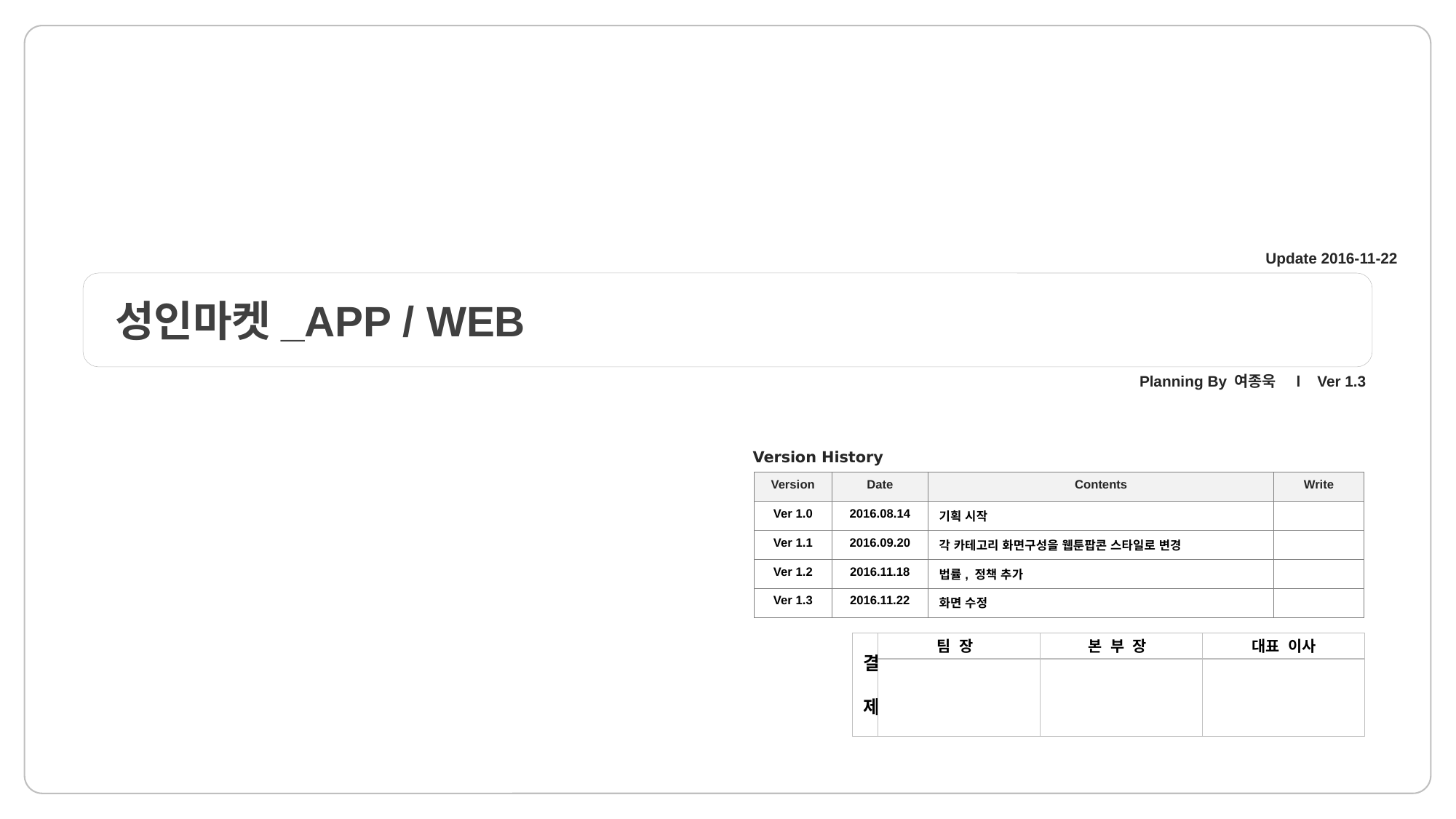

Update 2016-11-22

성인마켓_APP / WEB
Planning By 여종욱    l    Ver 1.3
Version History
| Version | Date | Contents | Write |
| --- | --- | --- | --- |
| Ver 1.0 | 2016.08.14 | 기획 시작 |  |
| Ver 1.1 | 2016.09.20 | 각 카테고리 화면구성을 웹툰팝콘 스타일로 변경 |  |
| Ver 1.2 | 2016.11.18 | 법률, 정책 추가 |  |
| Ver 1.3 | 2016.11.22 | 화면 수정 |  |
결

제
팀  장
본  부  장
대표  이사